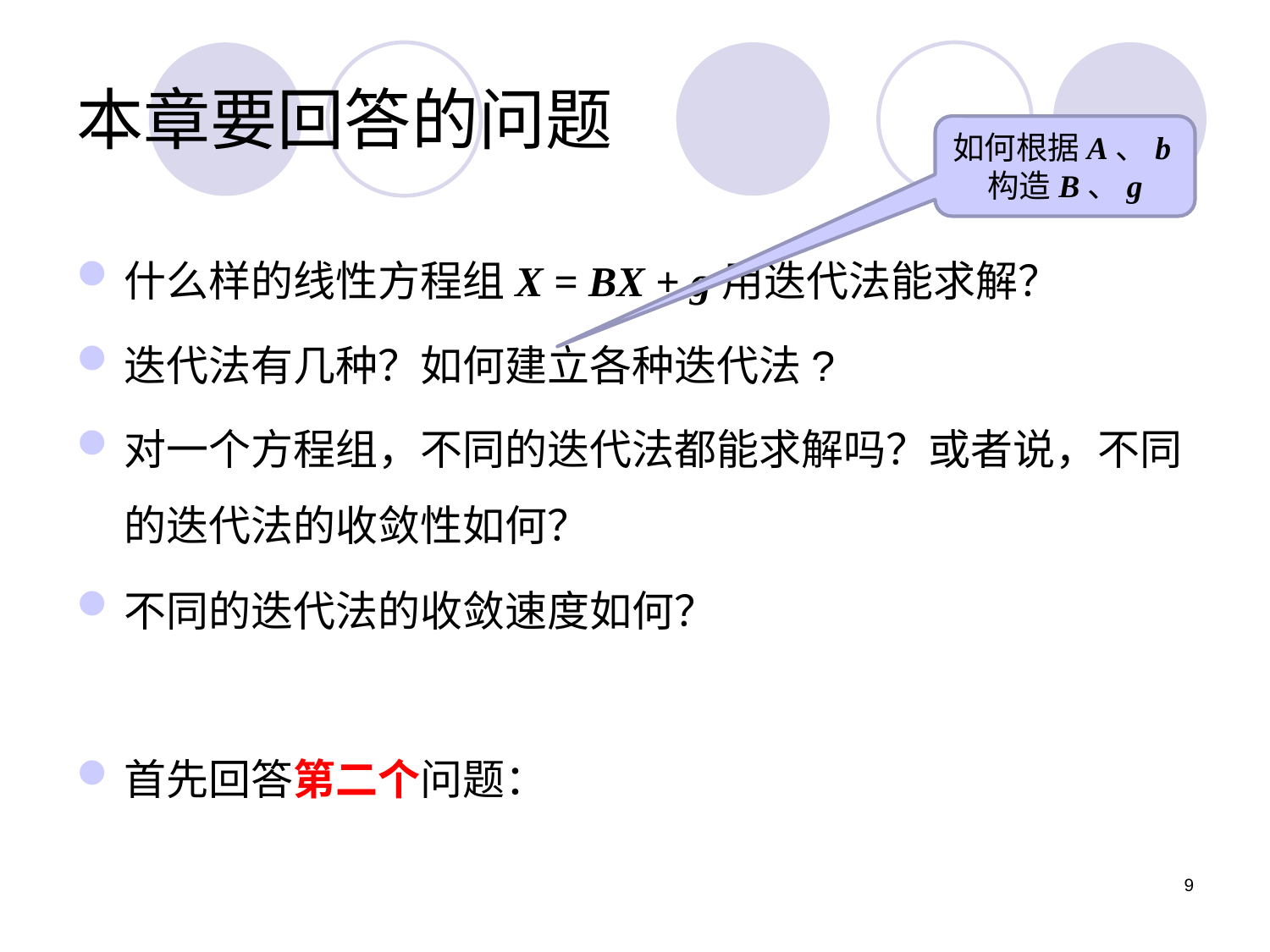

# 本章要回答的问题
如何根据A、b构造B、g
什么样的线性方程组X = BX + g用迭代法能求解？
迭代法有几种？如何建立各种迭代法?
对一个方程组，不同的迭代法都能求解吗？或者说，不同的迭代法的收敛性如何？
不同的迭代法的收敛速度如何？

首先回答第二个问题：
9